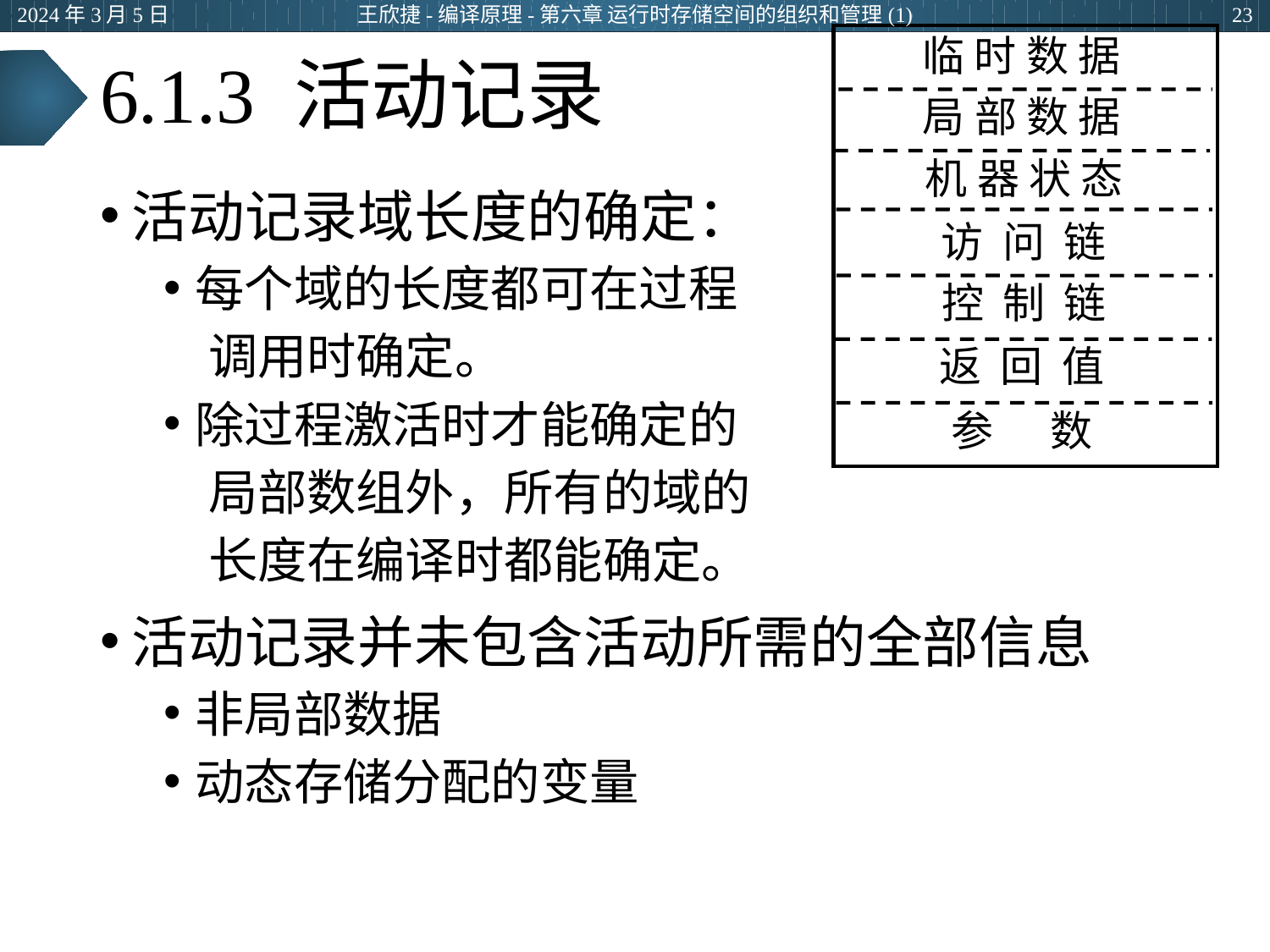

2024年3月5日
王欣捷-编译原理-第六章 运行时存储空间的组织和管理(1)
23
临 时 数 据

局 部 数 据

机 器 状 态

访  问  链

控  制  链

返  回  值

参      数

# 6.1.3 活动记录
活动记录域长度的确定：
每个域的长度都可在过程
   调用时确定。
除过程激活时才能确定的
   局部数组外，所有的域的
   长度在编译时都能确定。
活动记录并未包含活动所需的全部信息
非局部数据
动态存储分配的变量